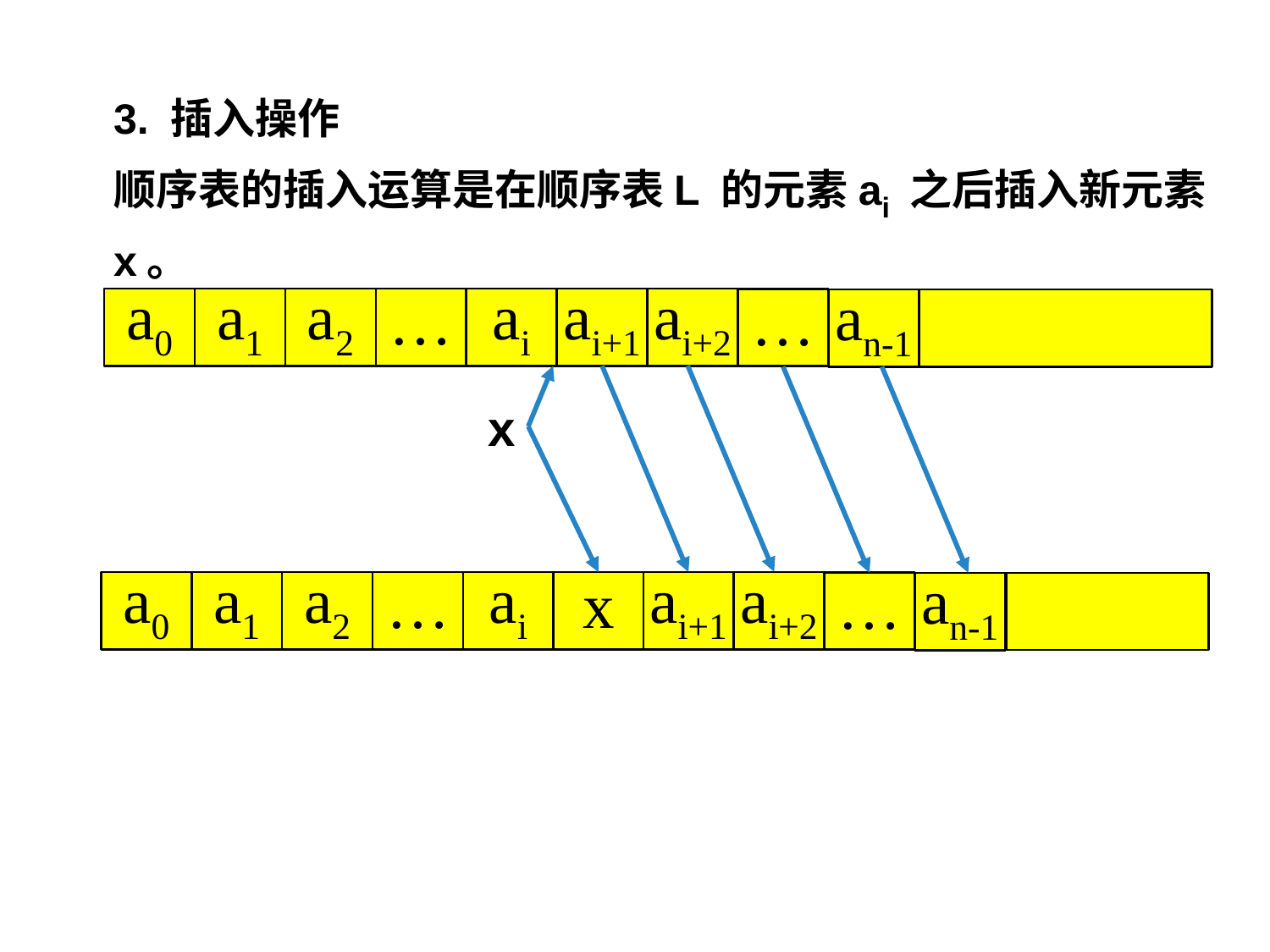

3. 插入操作
顺序表的插入运算是在顺序表L 的元素ai 之后插入新元素x。

a0
a1
a2
…
ai
ai+1
ai+2
…

an-1
x
x
a0
a1
a2
…
ai
ai+1
ai+2
…

an-1